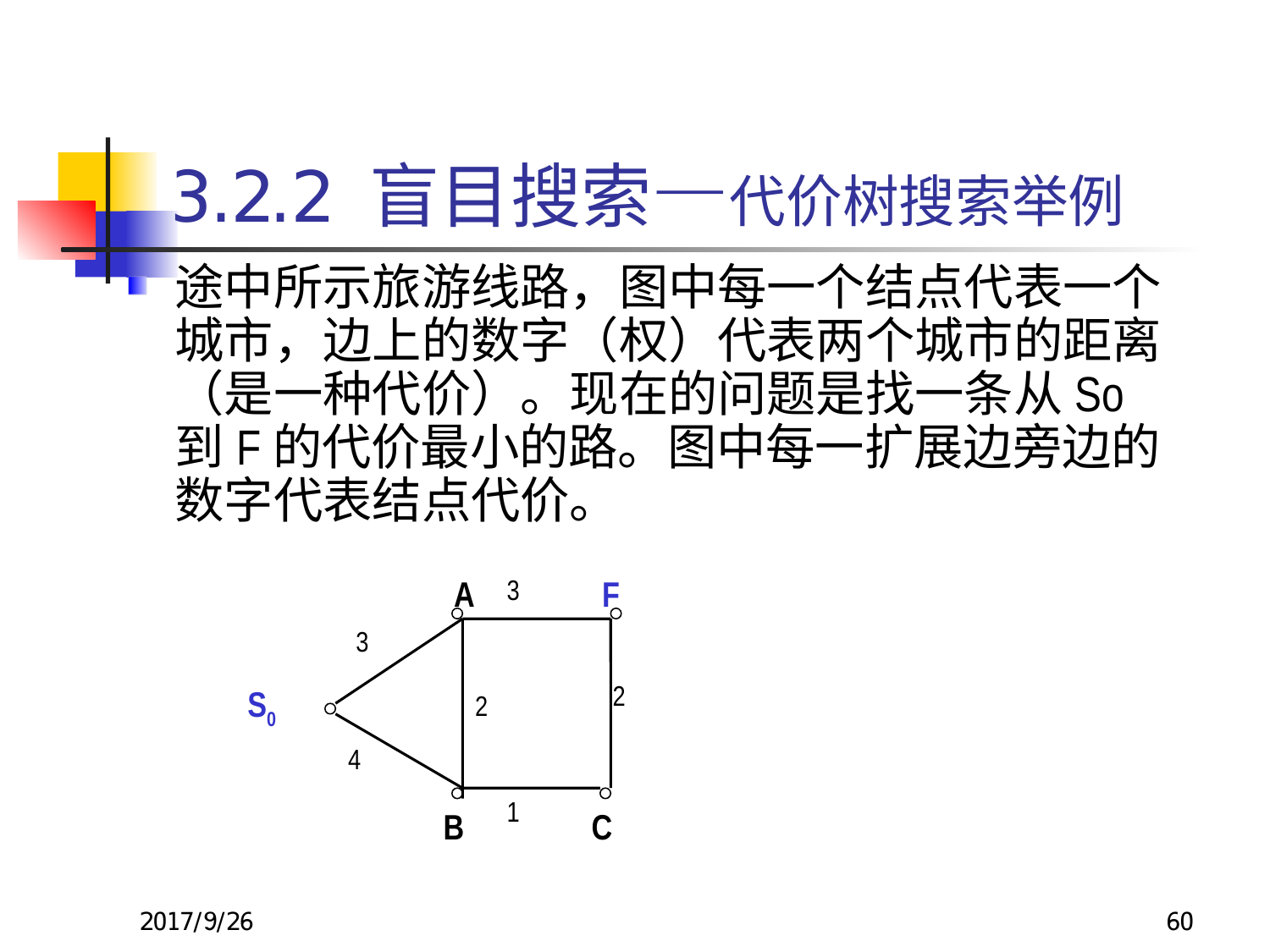

# 3.2.2 盲目搜索—代价树搜索举例
途中所示旅游线路，图中每一个结点代表一个城市，边上的数字（权）代表两个城市的距离（是一种代价）。现在的问题是找一条从So到F的代价最小的路。图中每一扩展边旁边的数字代表结点代价。
A
3

3

2

4

1

B
C
F
2
S0
2017/9/26
60